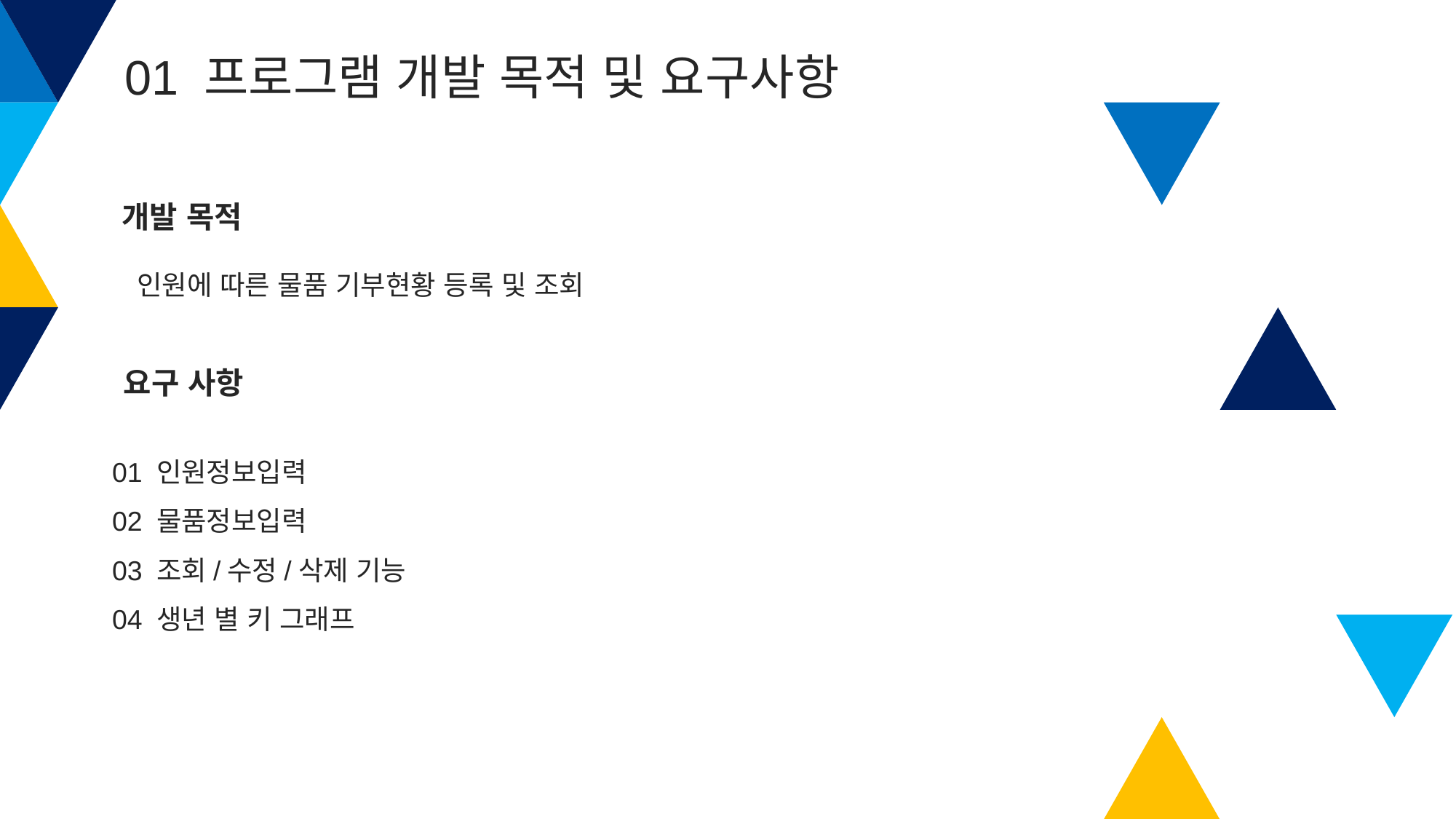

01 프로그램 개발 목적 및 요구사항
개발 목적
인원에 따른 물품 기부현황 등록 및 조회
요구 사항
01 인원정보입력
02 물품정보입력
03 조회/수정/삭제 기능
04 생년 별 키 그래프